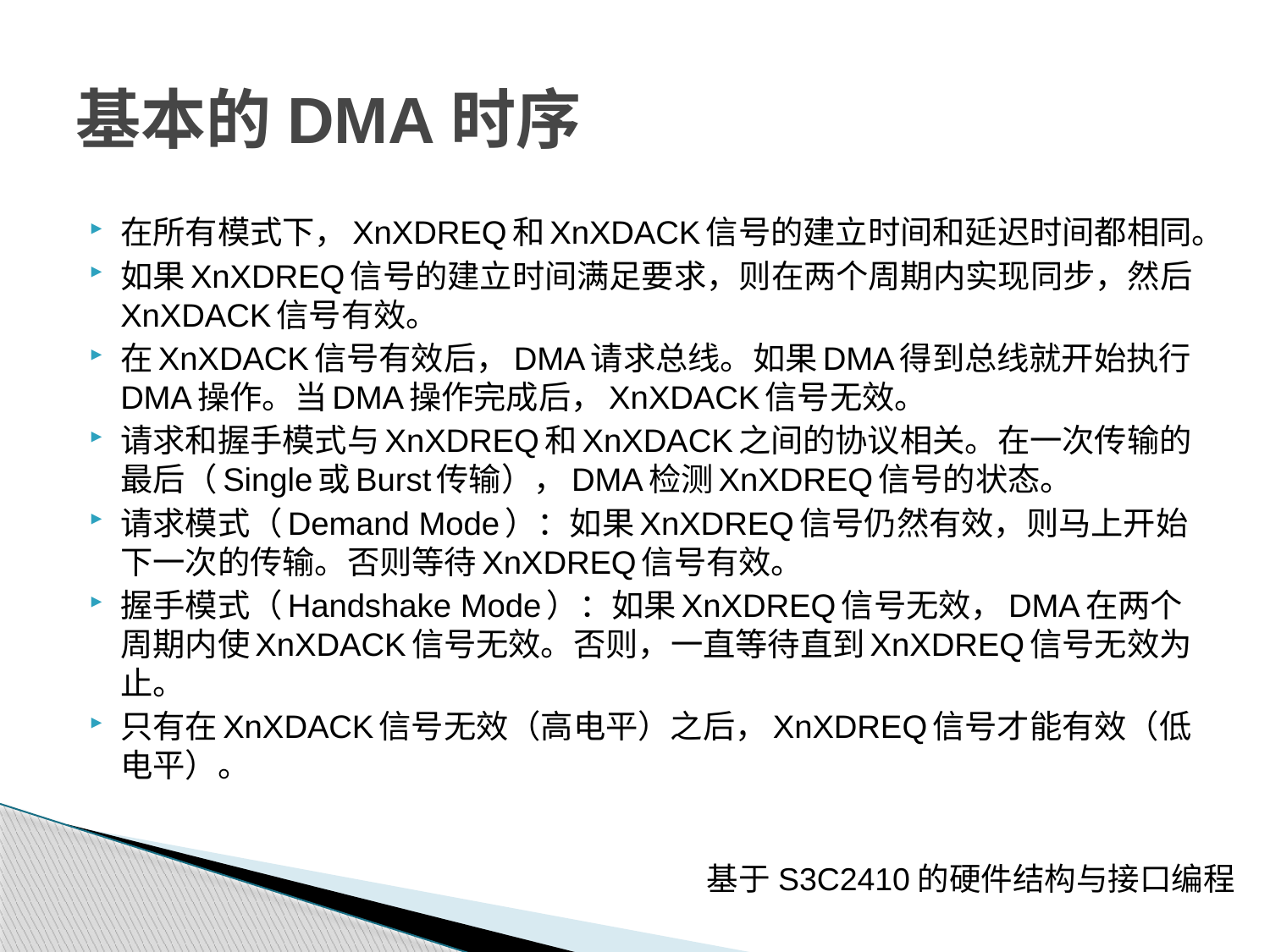

# 基本的DMA时序
在所有模式下，XnXDREQ和XnXDACK信号的建立时间和延迟时间都相同。
如果XnXDREQ信号的建立时间满足要求，则在两个周期内实现同步，然后XnXDACK信号有效。
在XnXDACK信号有效后，DMA请求总线。如果DMA得到总线就开始执行DMA操作。当DMA操作完成后，XnXDACK信号无效。
请求和握手模式与XnXDREQ和XnXDACK之间的协议相关。在一次传输的最后（Single或Burst传输），DMA检测XnXDREQ信号的状态。
请求模式（Demand Mode）：如果XnXDREQ信号仍然有效，则马上开始下一次的传输。否则等待XnXDREQ信号有效。
握手模式（Handshake Mode）：如果XnXDREQ信号无效，DMA在两个周期内使XnXDACK信号无效。否则，一直等待直到XnXDREQ信号无效为止。
只有在XnXDACK信号无效（高电平）之后，XnXDREQ信号才能有效（低电平）。
基于S3C2410的硬件结构与接口编程